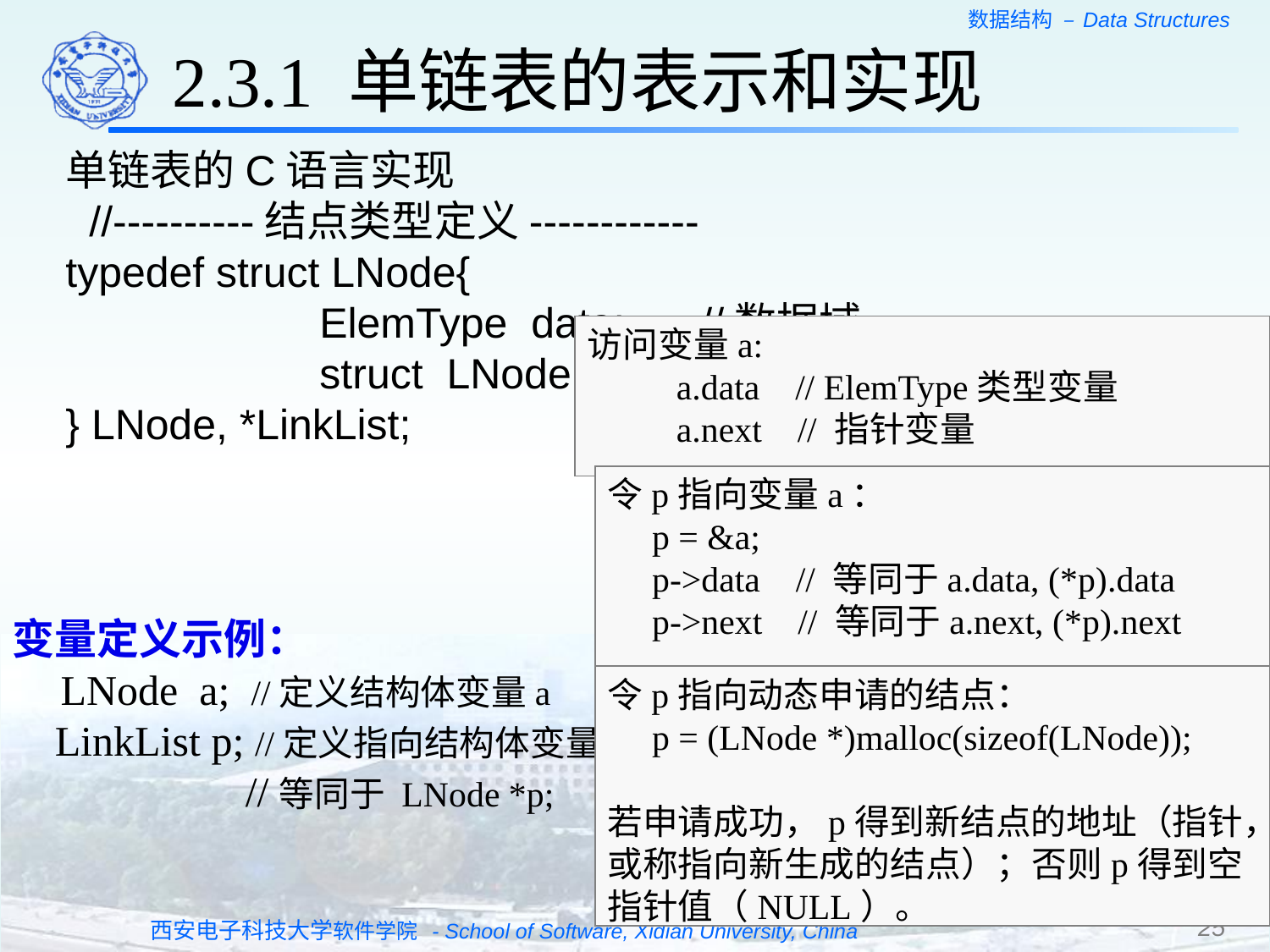

2.3.1 单链表的表示和实现
单链表的C语言实现
  //----------结点类型定义------------
typedef struct LNode{
		ElemType  data;	//数据域
		struct  LNode  *next;	//指针域
} LNode, *LinkList;
访问变量a:
          a.data    // ElemType类型变量
          a.next    // 指针变量
令p指向变量a：
     p = &a;
     p->data    // 等同于a.data, (*p).data
     p->next    // 等同于a.next, (*p).next
变量定义示例：
    LNode  a;  //定义结构体变量a
    LinkList p; //定义指向结构体变量的指针变量p
                      //等同于 LNode *p;
令p指向动态申请的结点：
     p = (LNode *)malloc(sizeof(LNode));

若申请成功，p得到新结点的地址（指针，或称指向新生成的结点）；否则p得到空指针值（NULL）。
25